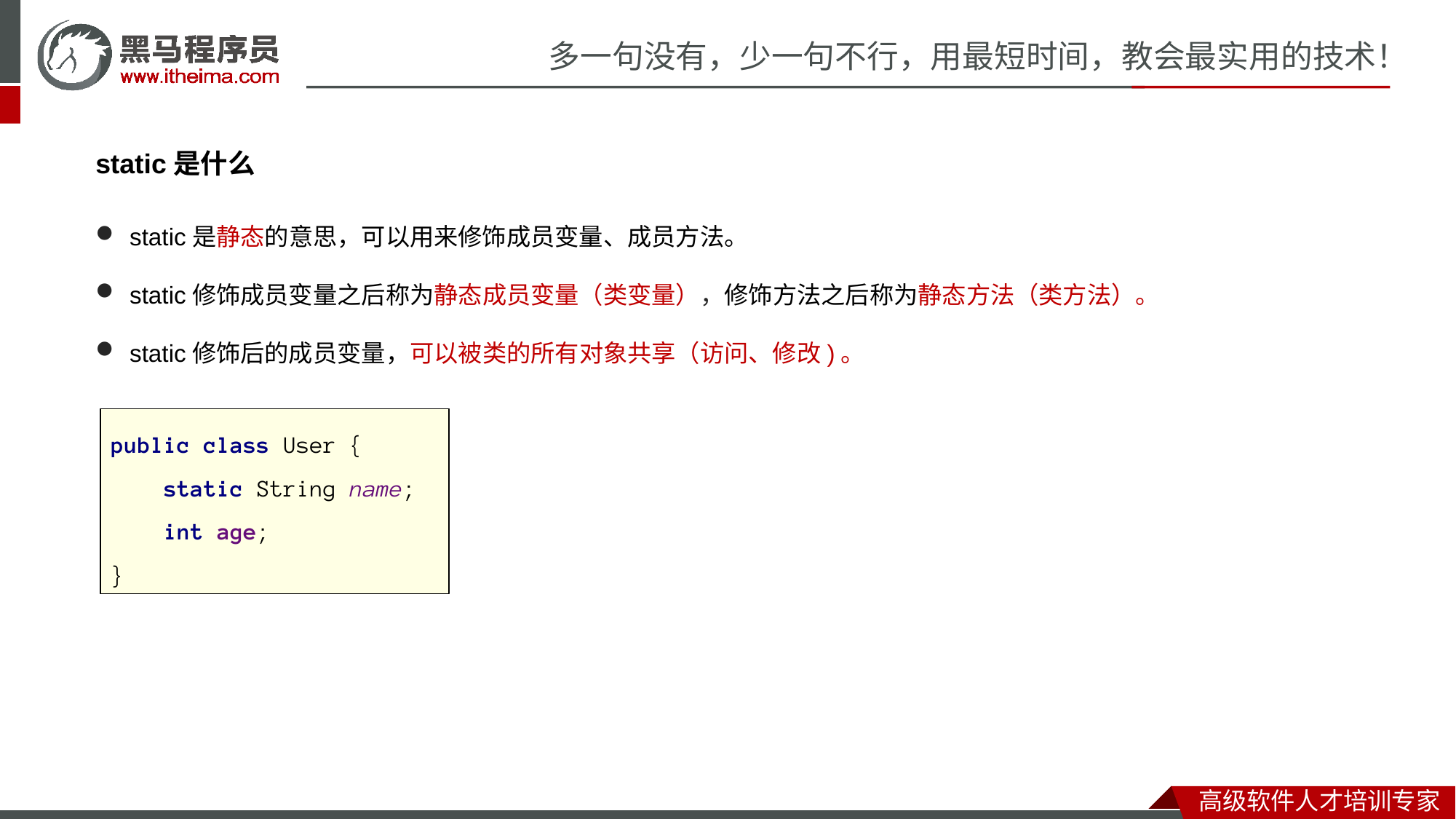

static是什么
static是静态的意思，可以用来修饰成员变量、成员方法。
static修饰成员变量之后称为静态成员变量（类变量），修饰方法之后称为静态方法（类方法）。
static修饰后的成员变量，可以被类的所有对象共享（访问、修改)。
public class User {
    static String name;
    int age;
}